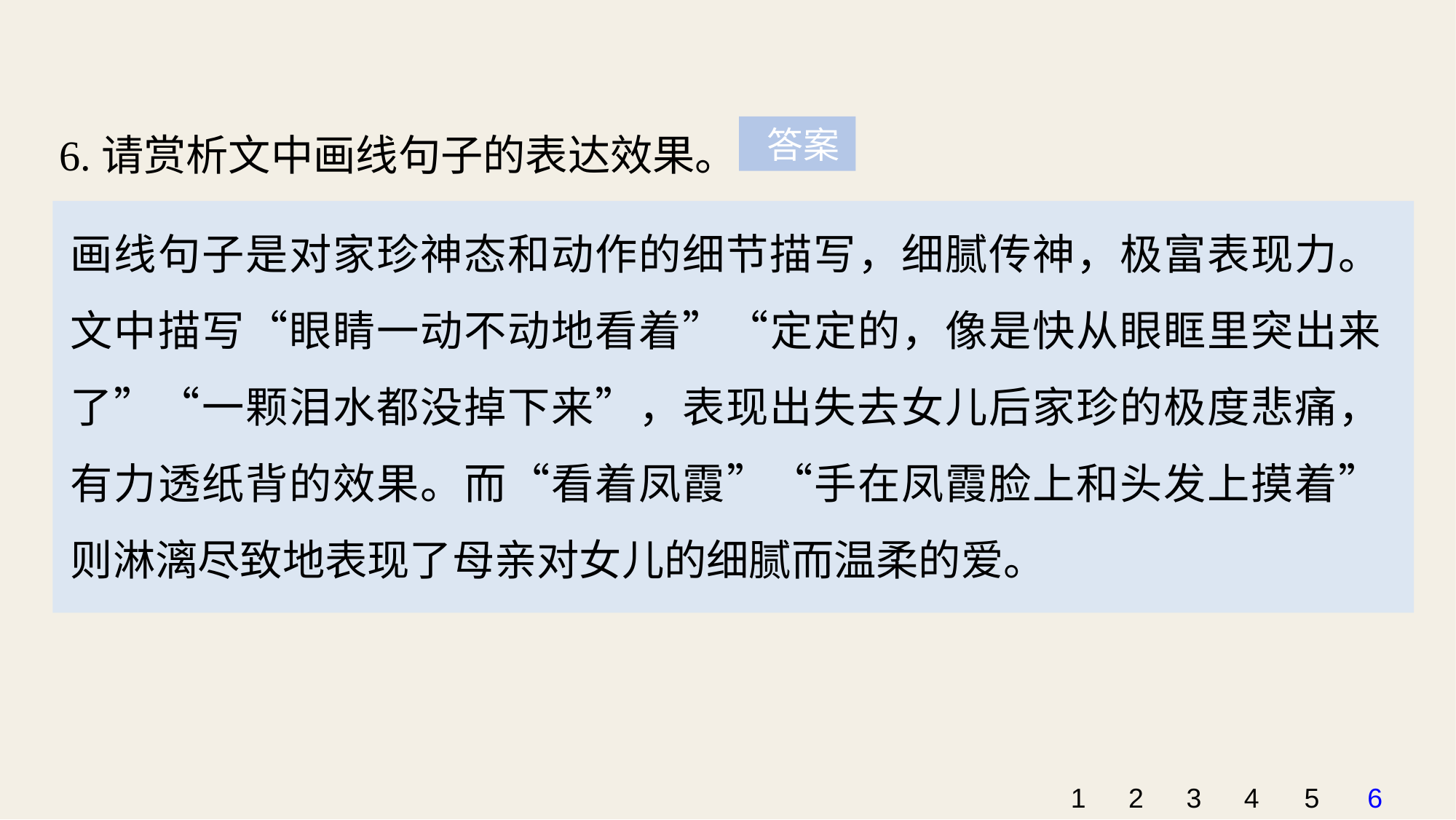

6.请赏析文中画线句子的表达效果。
 答案
画线句子是对家珍神态和动作的细节描写，细腻传神，极富表现力。文中描写“眼睛一动不动地看着”“定定的，像是快从眼眶里突出来了”“一颗泪水都没掉下来”，表现出失去女儿后家珍的极度悲痛，有力透纸背的效果。而“看着凤霞”“手在凤霞脸上和头发上摸着”则淋漓尽致地表现了母亲对女儿的细腻而温柔的爱。

1
2
3
4
5
6